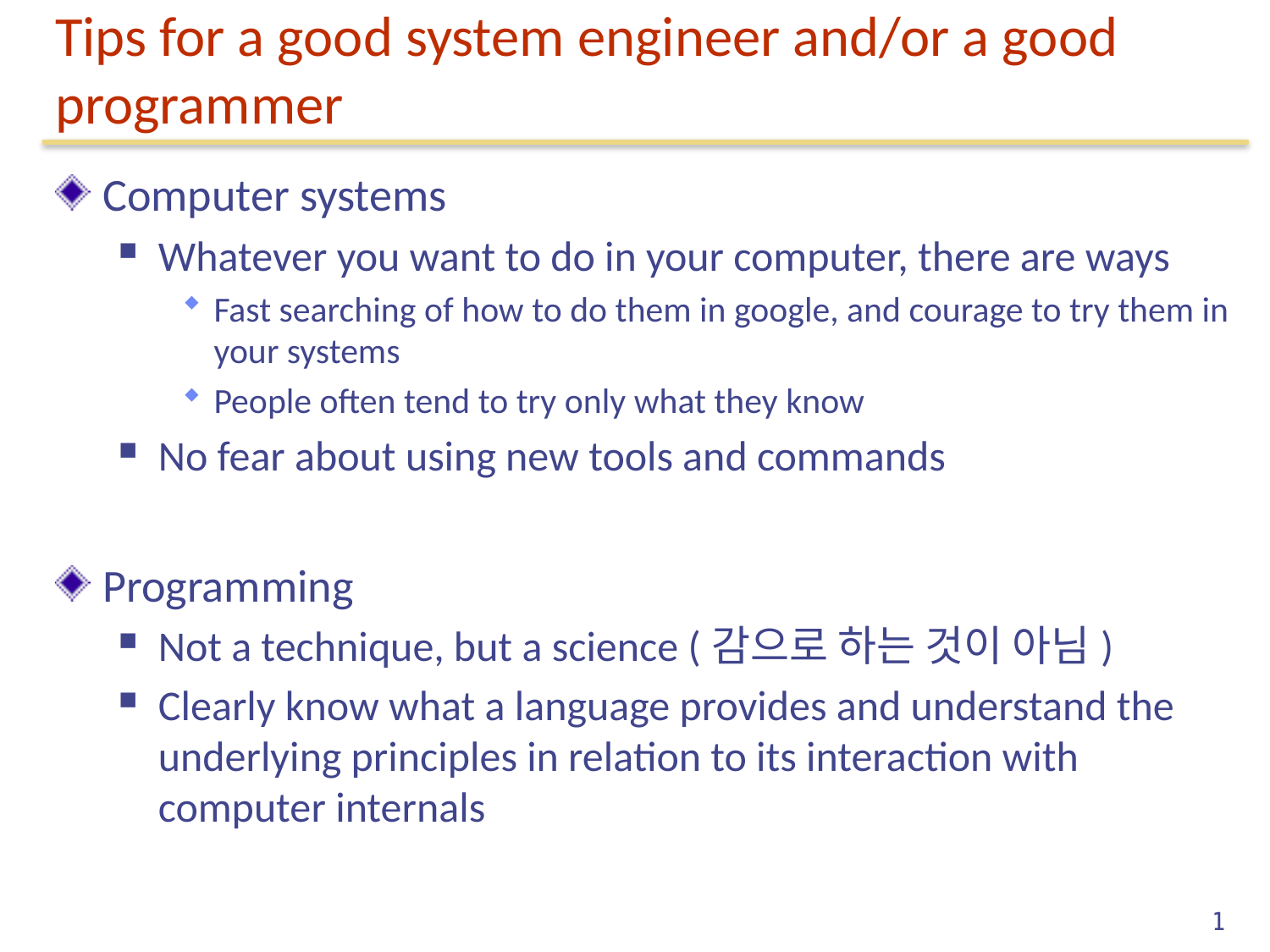

# Tips for a good system engineer and/or a good programmer
Computer systems
Whatever you want to do in your computer, there are ways
Fast searching of how to do them in google, and courage to try them in your systems
People often tend to try only what they know
No fear about using new tools and commands

Programming
Not a technique, but a science (감으로 하는 것이 아님)
Clearly know what a language provides and understand the underlying principles in relation to its interaction with computer internals

1